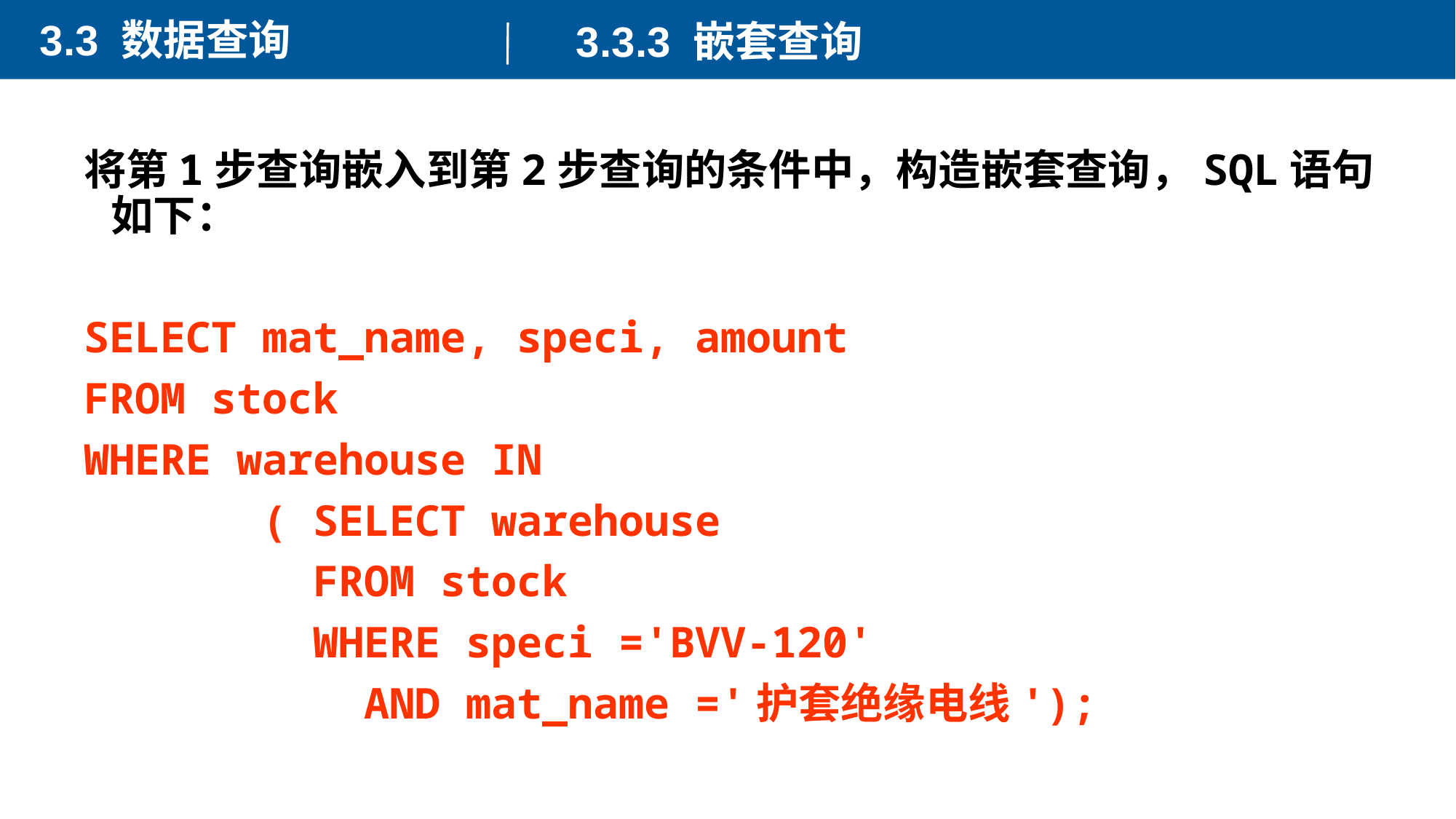

3.3 数据查询
3.3.3 嵌套查询
将第1步查询嵌入到第2步查询的条件中，构造嵌套查询，SQL语句如下：

SELECT mat_name, speci, amount
FROM stock
WHERE warehouse IN
       ( SELECT warehouse
         FROM stock
         WHERE speci ='BVV-120'
           AND mat_name ='护套绝缘电线');